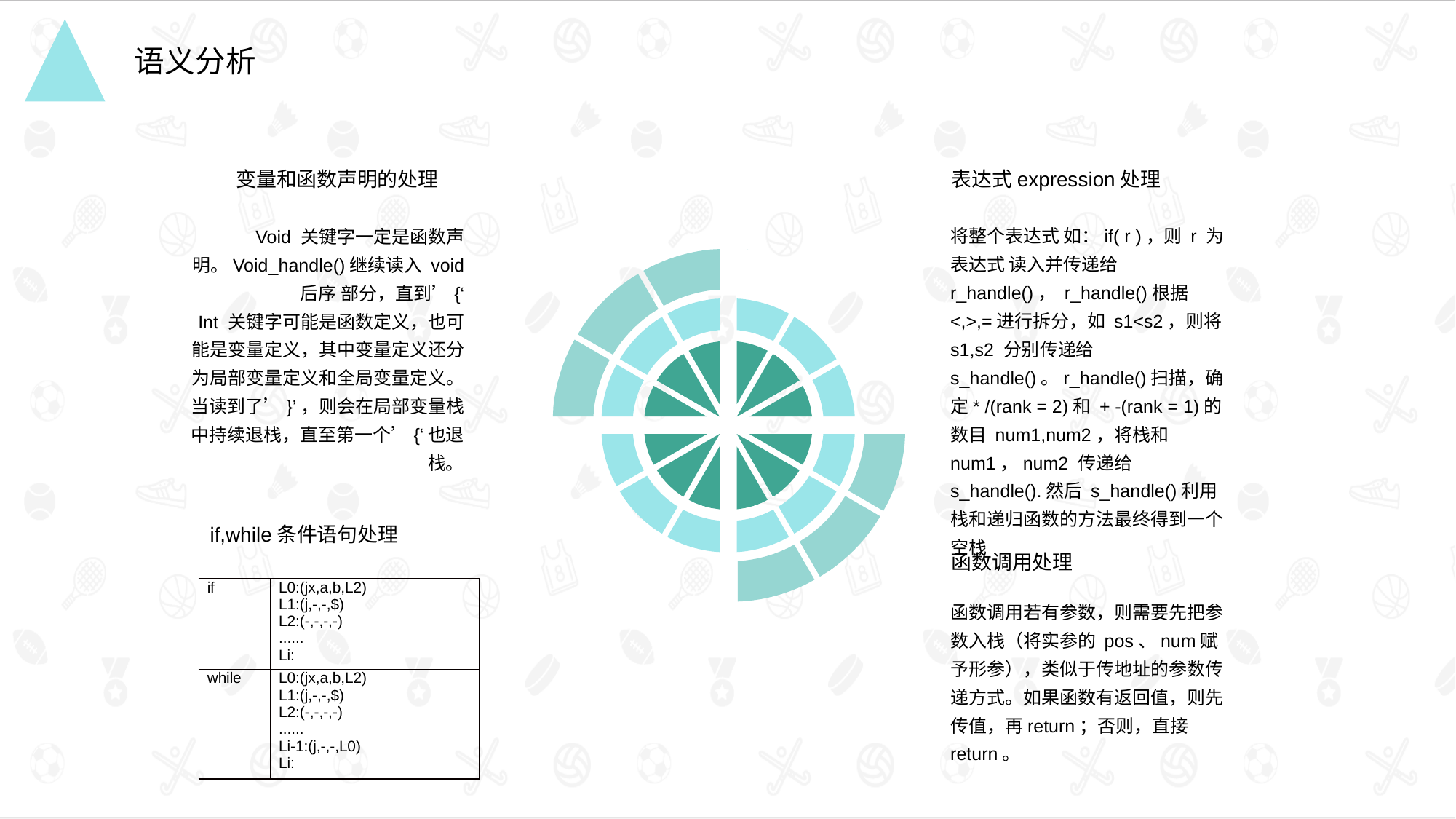

语义分析
变量和函数声明的处理
表达式expression处理
将整个表达式 如：if( r )，则 r 为表达式 读入并传递给 r_handle()， r_handle()根据<,>,=进行拆分，如 s1<s2，则将 s1,s2 分别传递给 s_handle()。r_handle()扫描，确定* /(rank = 2)和 + -(rank = 1)的 数目 num1,num2，将栈和 num1，num2 传递给 s_handle().然后 s_handle()利用栈和递归函数的方法最终得到一个空栈
Void 关键字一定是函数声明。Void_handle()继续读入 void 后序 部分，直到’{‘
Int 关键字可能是函数定义，也可能是变量定义，其中变量定义还分为局部变量定义和全局变量定义。
当读到了’}’，则会在局部变量栈中持续退栈，直至第一个’{‘也退栈。

if,while条件语句处理
函数调用处理
| if | L0:(jx,a,b,L2) L1:(j,-,-,$) L2:(-,-,-,-) ...... Li: |
| --- | --- |
| while | L0:(jx,a,b,L2) L1:(j,-,-,$) L2:(-,-,-,-) ...... Li-1:(j,-,-,L0) Li: |
函数调用若有参数，则需要先把参数入栈（将实参的 pos、num赋予形参），类似于传地址的参数传递方式。如果函数有返回值，则先传值，再return；否则，直接 return。